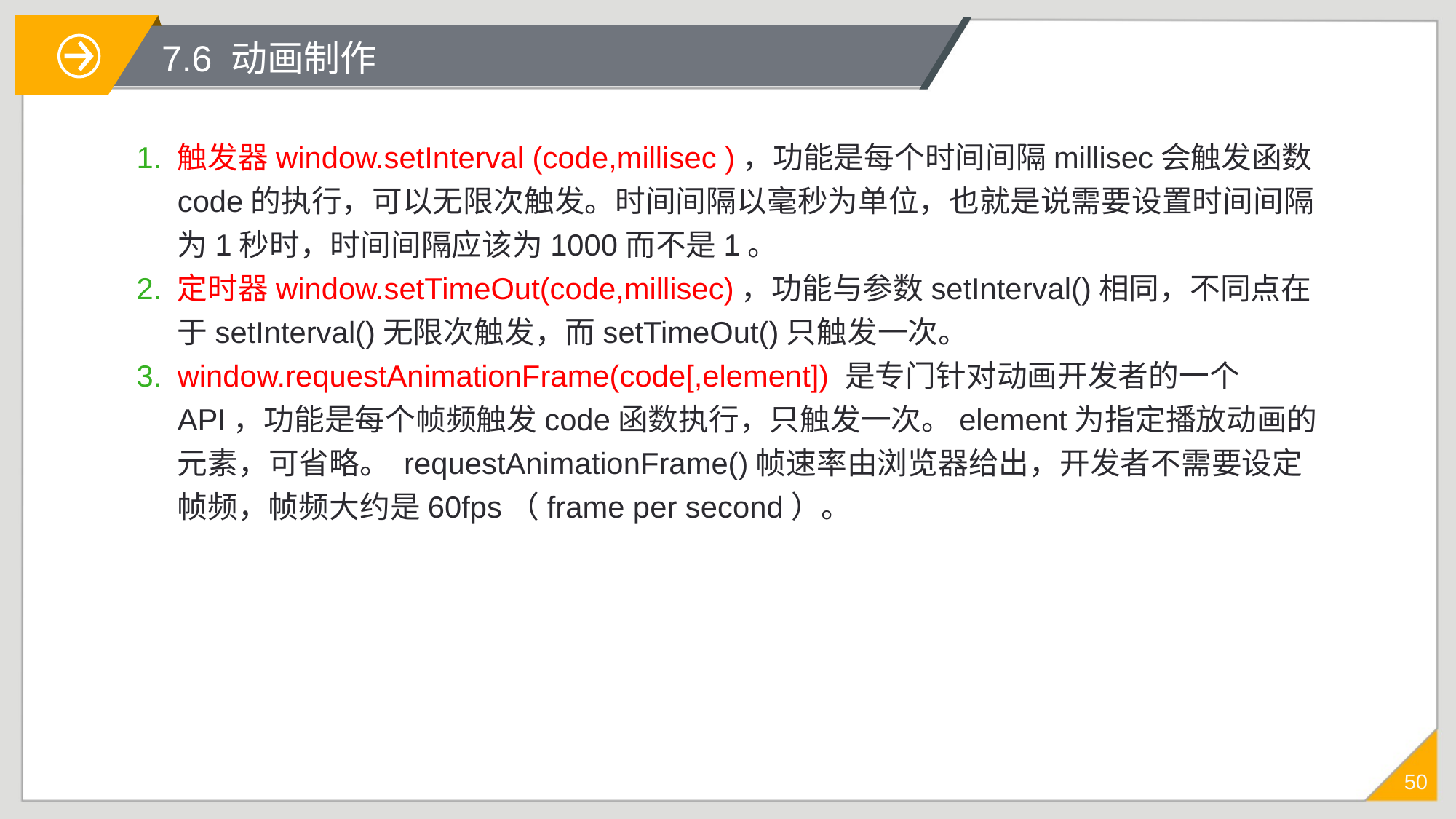

# 7.6 动画制作
触发器window.setInterval (code,millisec )，功能是每个时间间隔millisec会触发函数code的执行，可以无限次触发。时间间隔以毫秒为单位，也就是说需要设置时间间隔为1秒时，时间间隔应该为1000而不是1。
定时器window.setTimeOut(code,millisec)，功能与参数setInterval()相同，不同点在于setInterval()无限次触发，而setTimeOut()只触发一次。
window.requestAnimationFrame(code[,element]) 是专门针对动画开发者的一个API，功能是每个帧频触发code函数执行，只触发一次。element为指定播放动画的元素，可省略。 requestAnimationFrame()帧速率由浏览器给出，开发者不需要设定帧频，帧频大约是60fps（frame per second）。